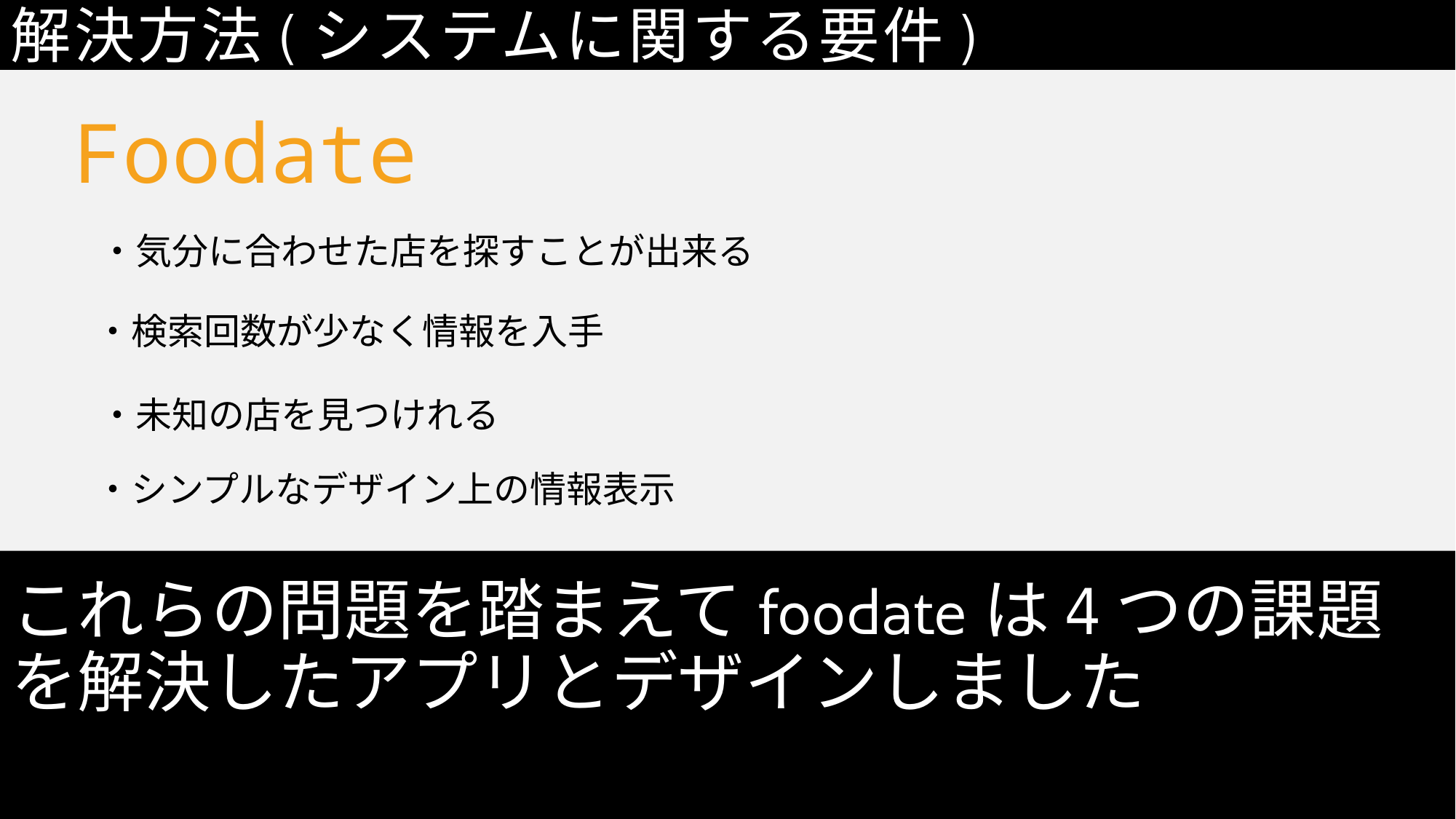

解決方法(システムに関する要件)
Foodate
・気分に合わせた店を探すことが出来る
・検索回数が少なく情報を入手
・未知の店を見つけれる
・シンプルなデザイン上の情報表示
これらの問題を踏まえてfoodateは4つの課題を解決したアプリとデザインしました